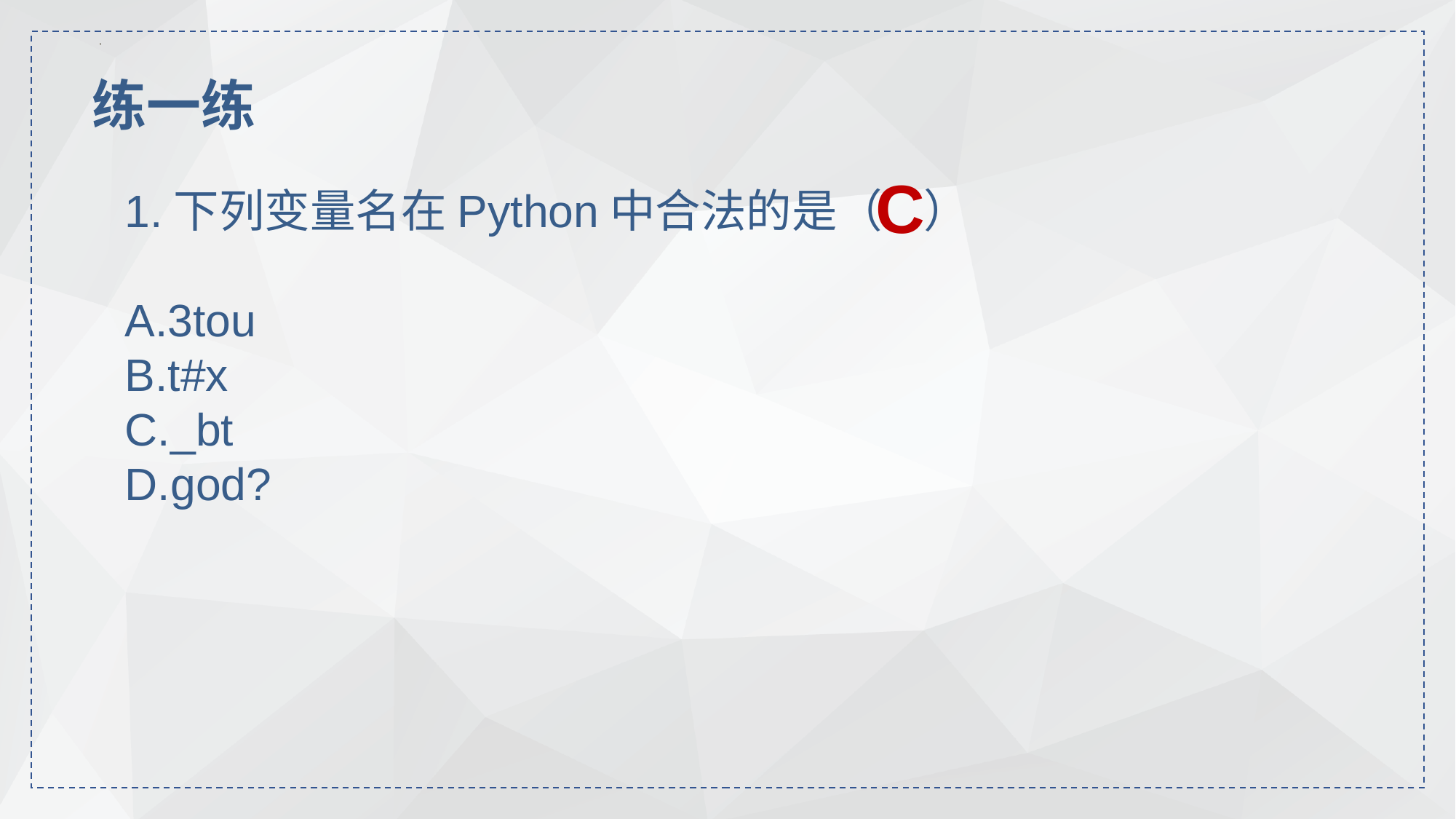

练一练
# C
1.下列变量名在Python中合法的是（    ）

A.3tou
B.t#x
C._bt
D.god?